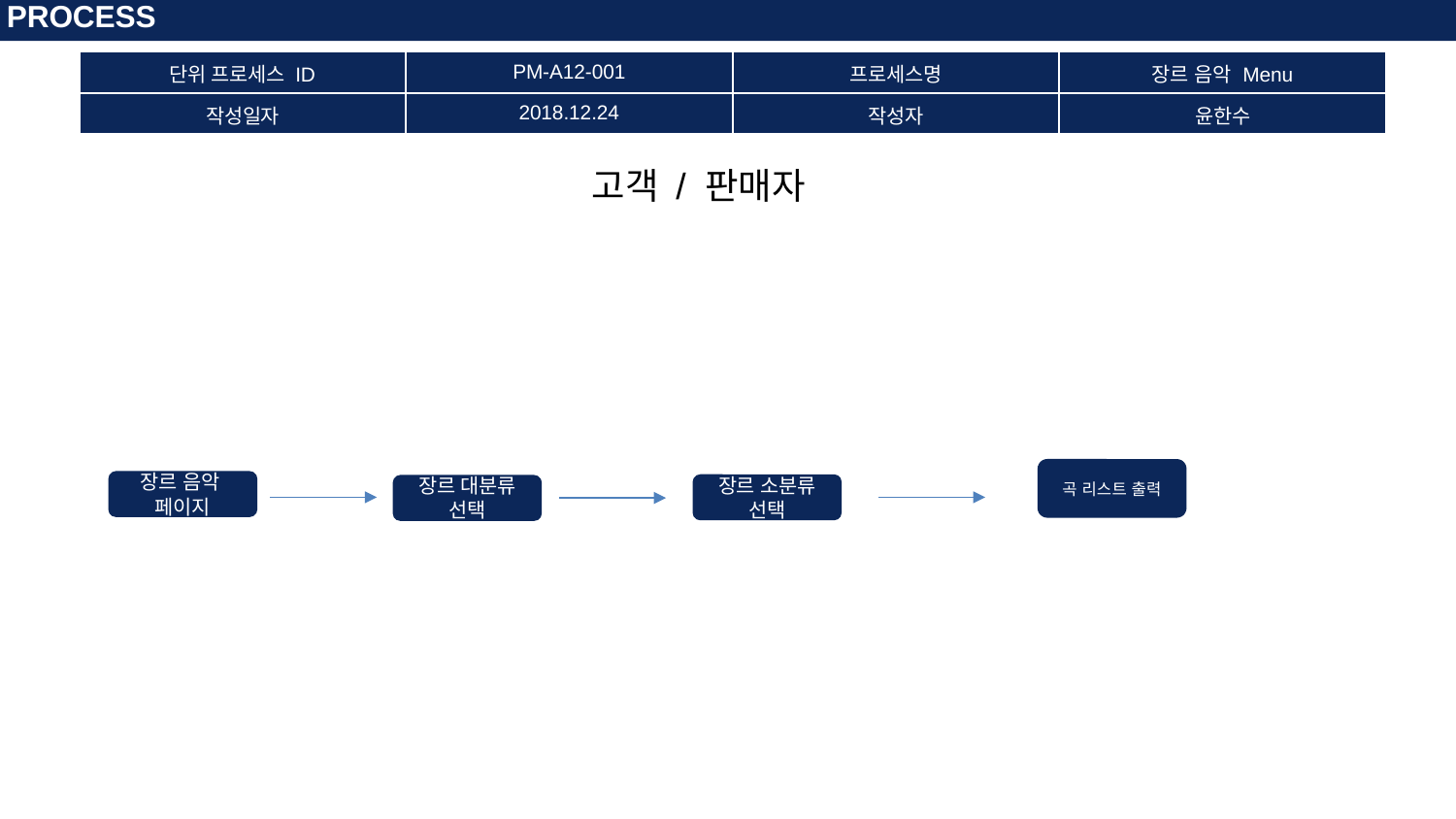

PROCESS
PROCESS
| 단위 프로세스 ID | PM-A12-001 | 프로세스명 | 장르 음악 Menu |
| --- | --- | --- | --- |
| 작성일자 | 2018.12.24 | 작성자 | 윤한수 |
고객 / 판매자
곡 리스트 출력
장르 음악
페이지
장르 소분류 선택
장르 대분류 선택